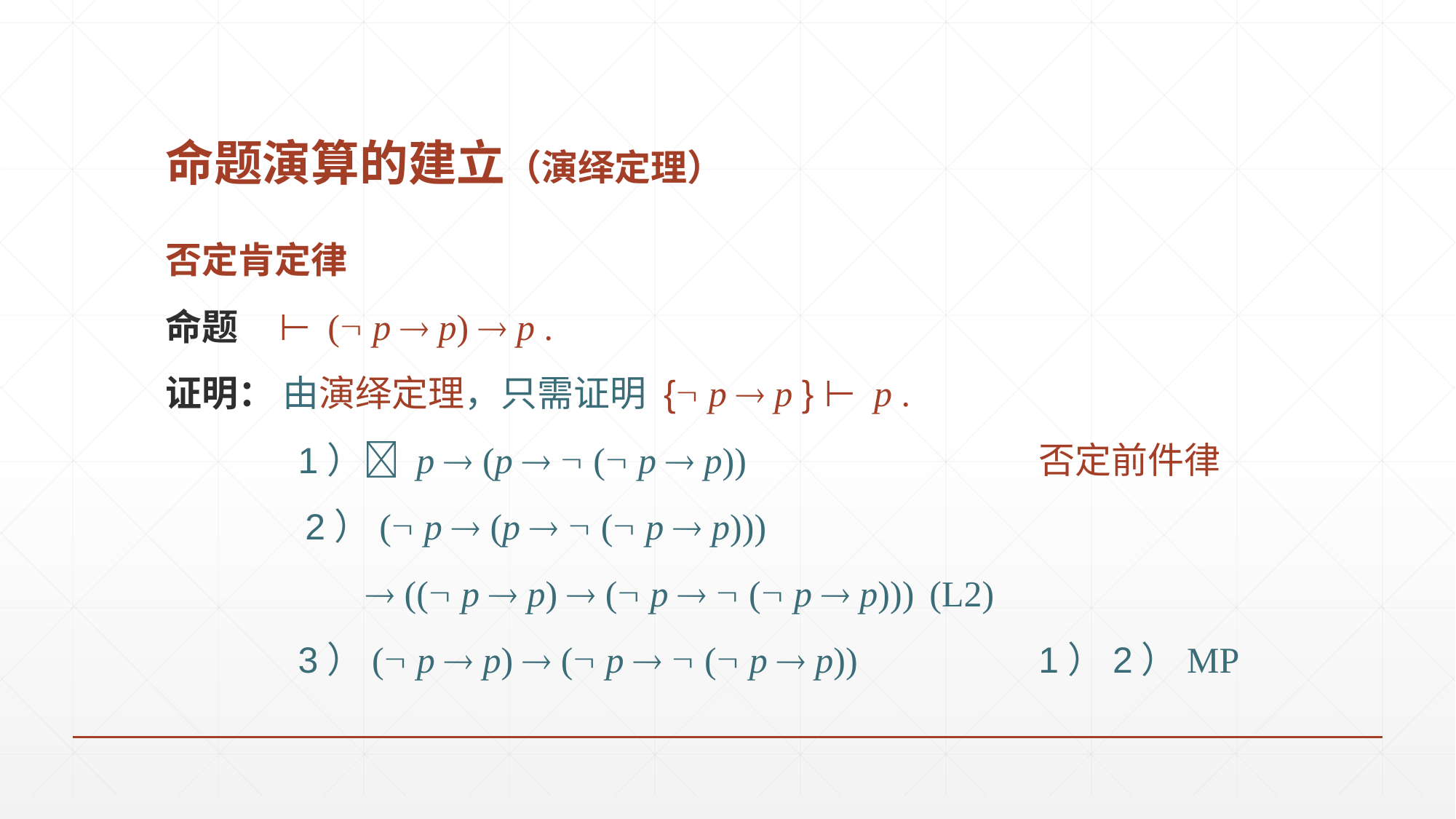

# 命题演算的建立（演绎定理）
否定肯定律
命题     ⊢ (¬ p → p) → p .
证明： 由演绎定理，只需证明 {¬ p → p } ⊢  p .
             1）¬ p → (p → ¬ (¬ p → p)) 			否定前件律
	   2）(¬ p → (p → ¬ (¬ p → p)))
                      → ((¬ p → p) → (¬ p → ¬ (¬ p → p))) 	(L2)
             3）(¬ p → p) → (¬ p → ¬ (¬ p → p)) 		1）2）MP